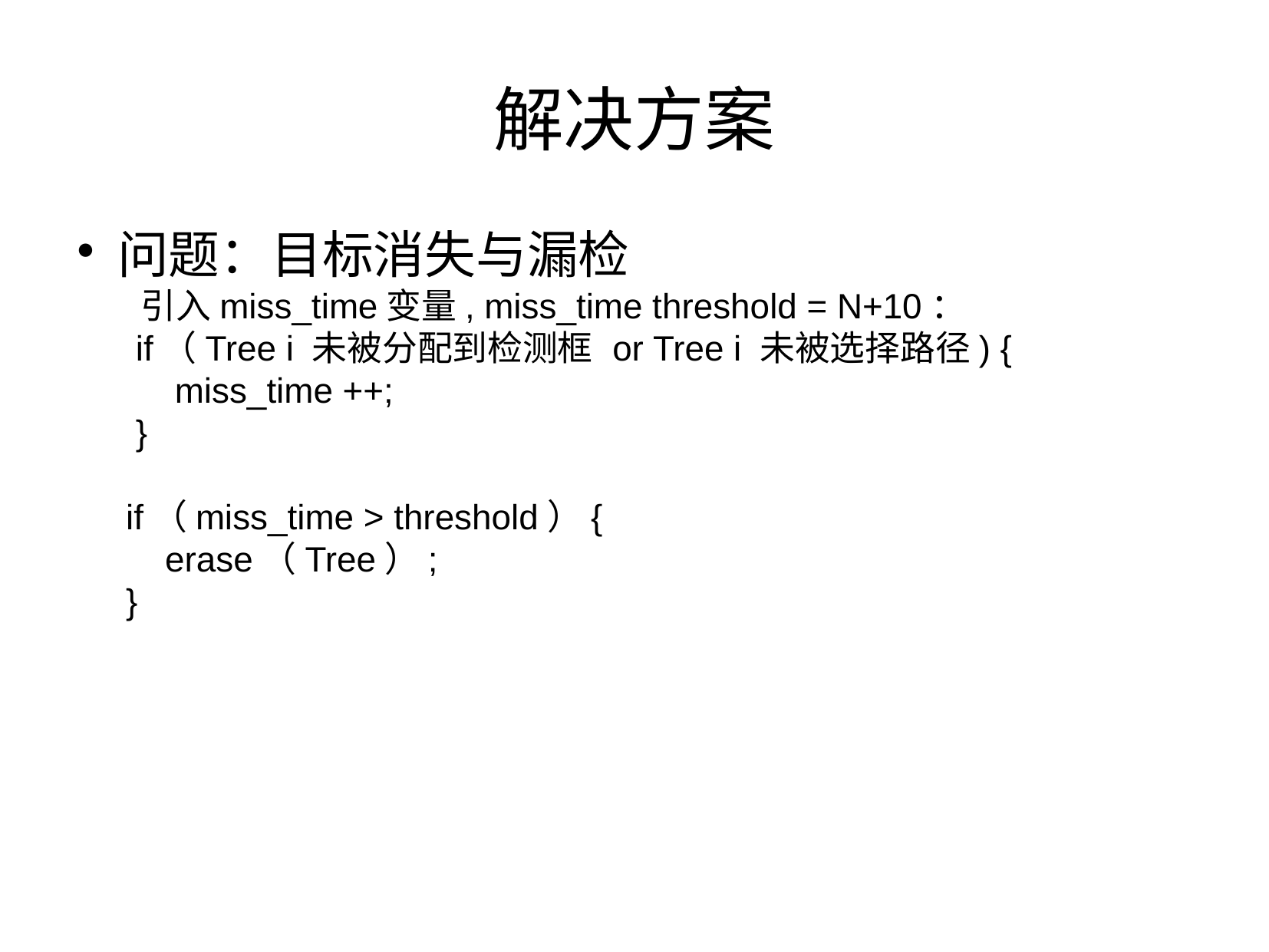

解决方案
问题：目标消失与漏检
     引入miss_time变量, miss_time threshold = N+10：
      if（Tree i 未被分配到检测框 or Tree i 未被选择路径) {
          miss_time ++;
      }

     if（miss_time > threshold）{
         erase（Tree）;
     }